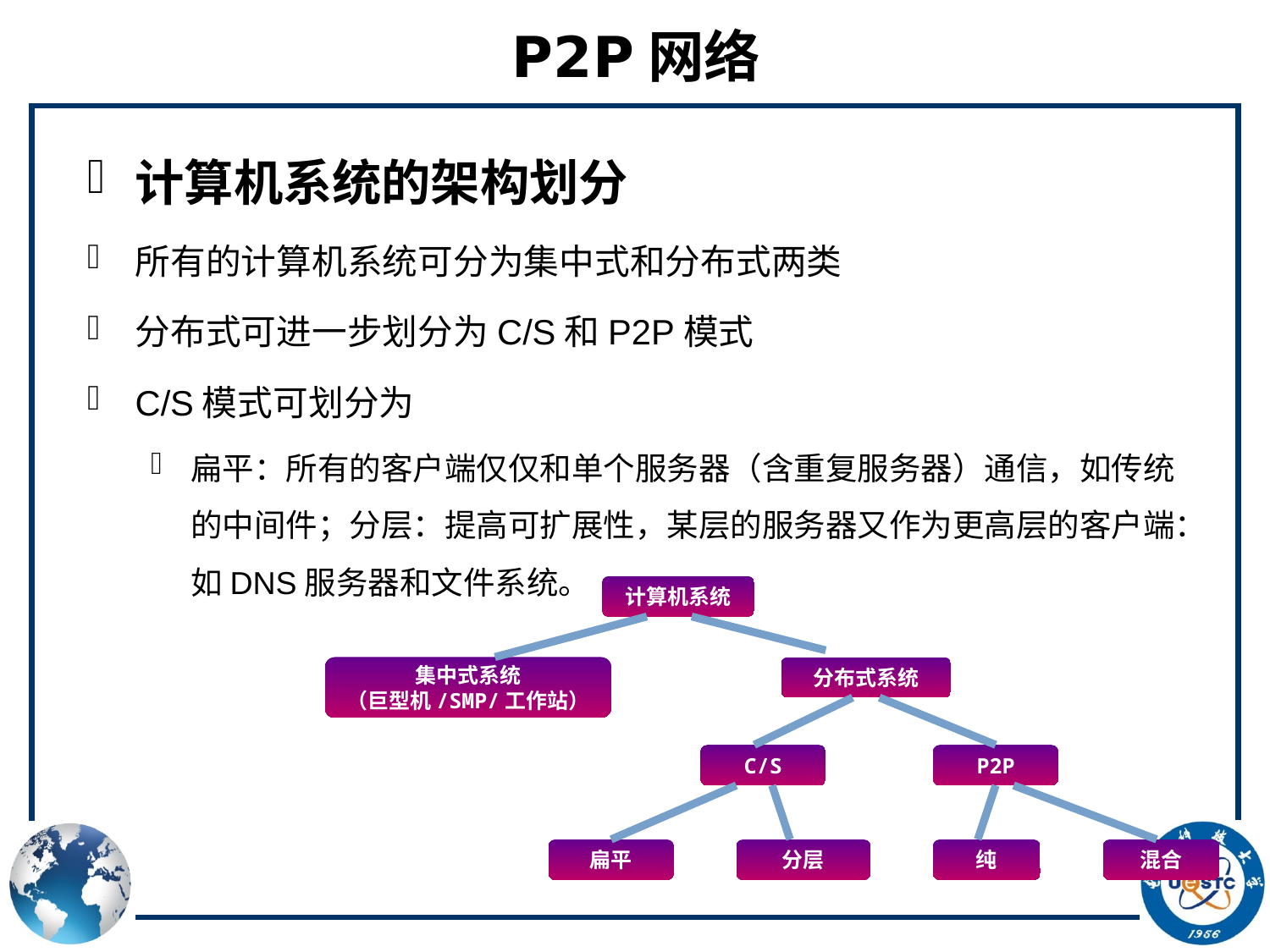

# P2P网络
计算机系统的架构划分
所有的计算机系统可分为集中式和分布式两类
分布式可进一步划分为C/S和P2P模式
C/S模式可划分为
扁平：所有的客户端仅仅和单个服务器（含重复服务器）通信，如传统的中间件；分层：提高可扩展性，某层的服务器又作为更高层的客户端：如DNS服务器和文件系统。

计算机系统

集中式系统
（巨型机/SMP/工作站）
分布式系统

C/S
P2P

扁平
分层
纯
混合